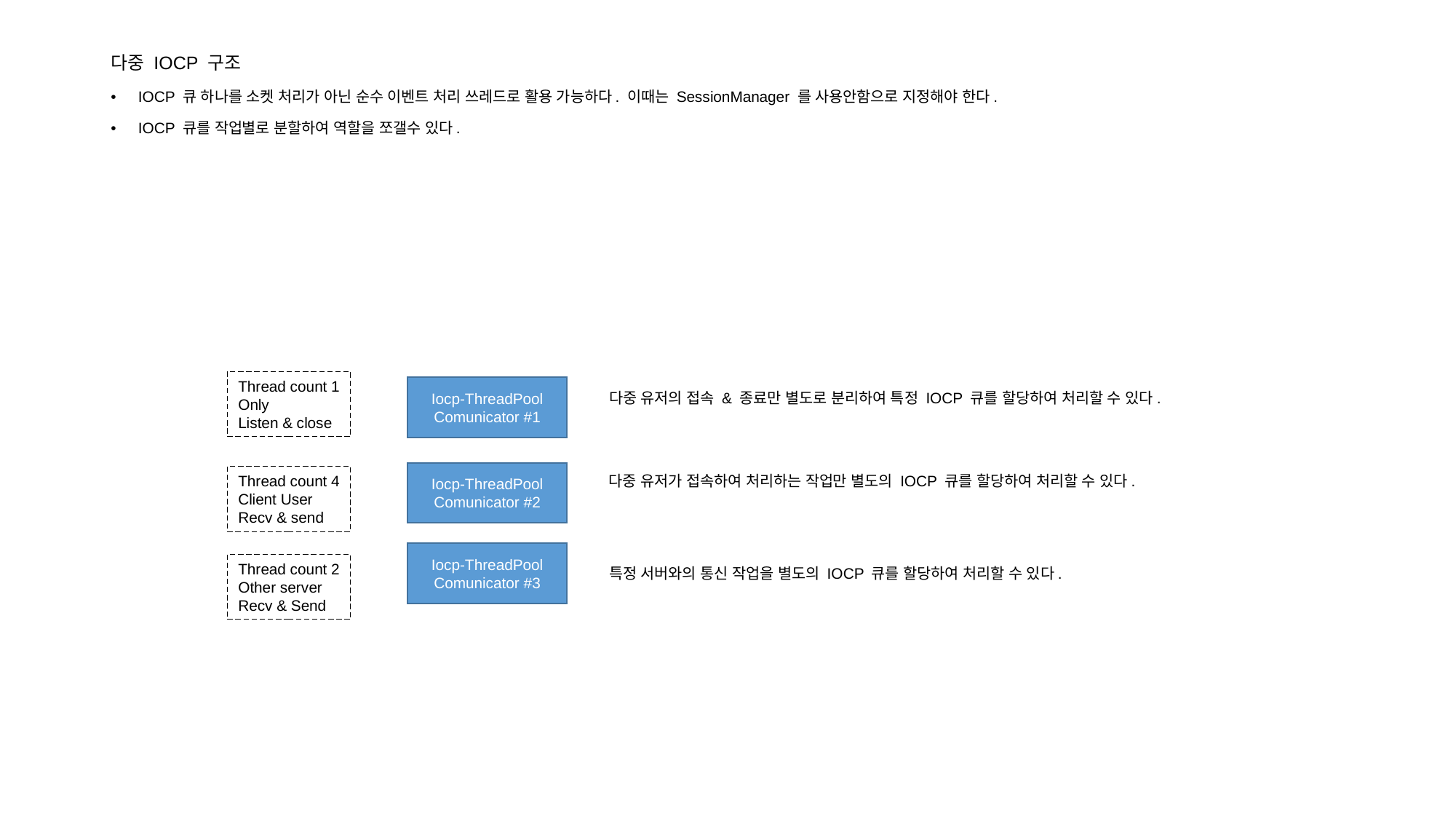

# 다중 IOCP 구조
IOCP 큐 하나를 소켓 처리가 아닌 순수 이벤트 처리 쓰레드로 활용 가능하다. 이때는 SessionManager 를 사용안함으로 지정해야 한다.
IOCP 큐를 작업별로 분할하여 역할을 쪼갤수 있다.

Thread count 1
Only
Listen & close
Iocp-ThreadPool
Comunicator #1
다중 유저의 접속 & 종료만 별도로 분리하여 특정 IOCP 큐를 할당하여 처리할 수 있다.
Iocp-ThreadPool
Comunicator #2
Thread count 4
Client User
Recv & send
다중 유저가 접속하여 처리하는 작업만 별도의 IOCP 큐를 할당하여 처리할 수 있다.
Iocp-ThreadPool
Comunicator #3
Thread count 2
Other server
Recv & Send
특정 서버와의 통신 작업을 별도의 IOCP 큐를 할당하여 처리할 수 있다.